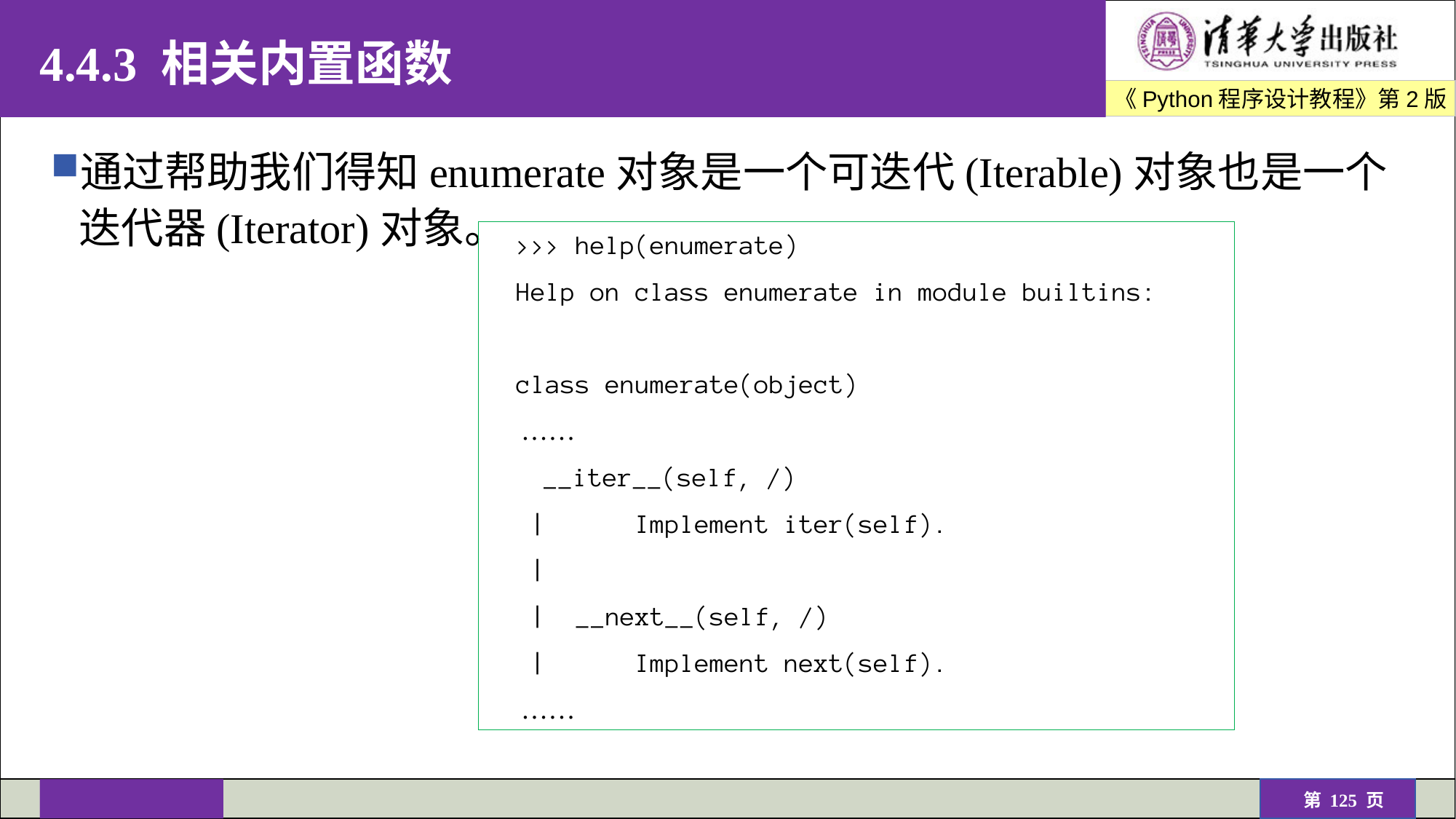

# 4.4.3 相关内置函数
通过帮助我们得知enumerate对象是一个可迭代(Iterable)对象也是一个迭代器(Iterator)对象。
>>> help(enumerate)
Help on class enumerate in module builtins:

class enumerate(object)
……
__iter__(self, /)
 |      Implement iter(self).
 |
 |  __next__(self, /)
 |      Implement next(self).
……